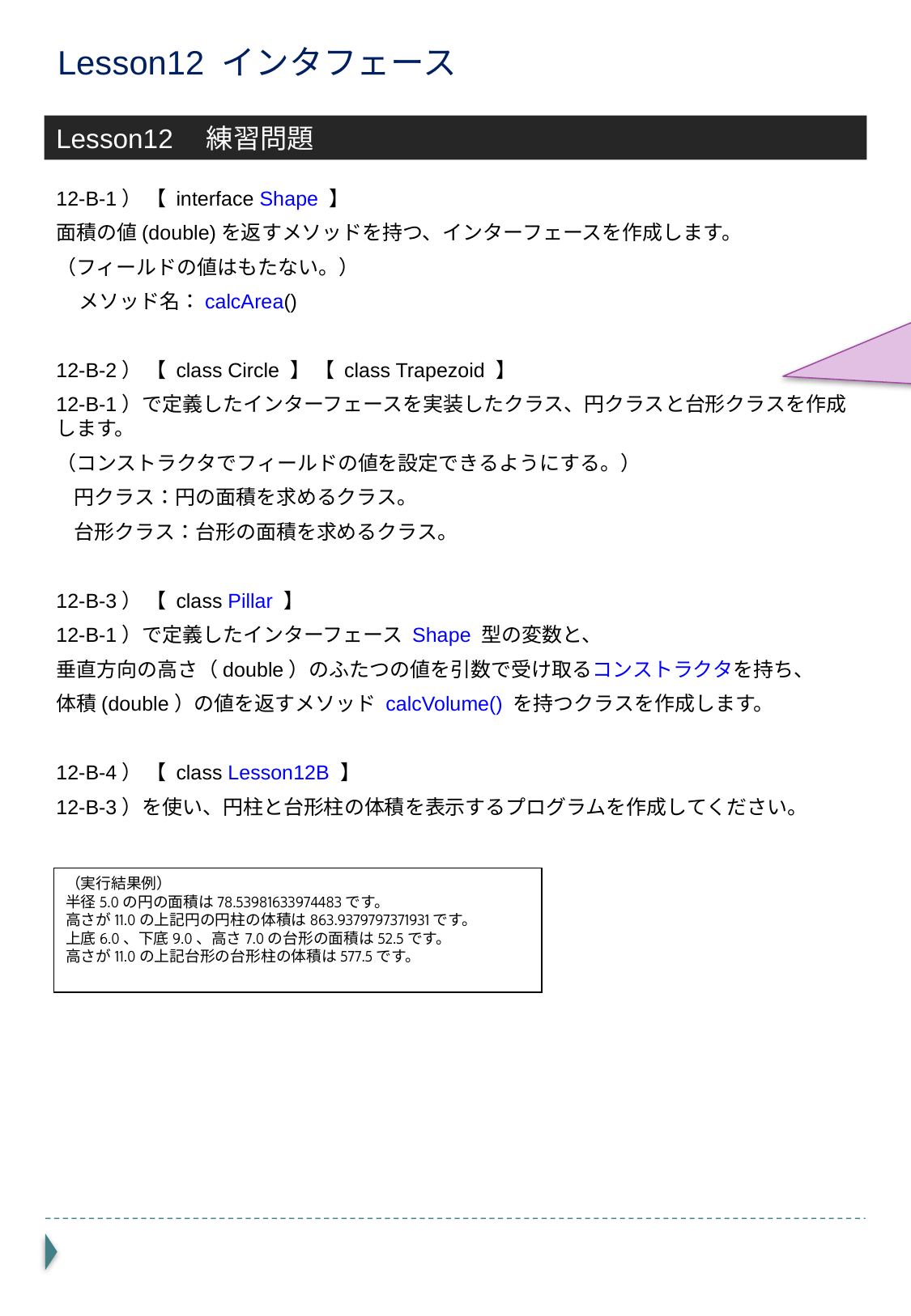

/** 円を表すクラス */
public class Circle implements Menseki {
    private double radius;

    /** 半径を受け取るコンストラクタ */
    public Circle(double radius) {
        …
    }
    /** 面積を計算して返却する */
    public double calcArea() {
        …
    }
}
# Lesson12 インタフェース
Lesson12　練習問題
12-B-1） 【 interface Shape 】
面積の値(double)を返すメソッドを持つ、インターフェースを作成します。
（フィールドの値はもたない。）
    メソッド名：calcArea()

12-B-2） 【 class Circle 】 【 class Trapezoid 】
12-B-1）で定義したインターフェースを実装したクラス、円クラスと台形クラスを作成します。
（コンストラクタでフィールドの値を設定できるようにする。）
   円クラス：円の面積を求めるクラス。
   台形クラス：台形の面積を求めるクラス。

12-B-3） 【 class Pillar 】
12-B-1）で定義したインターフェース Shape 型の変数と、
垂直方向の高さ（double）のふたつの値を引数で受け取るコンストラクタを持ち、
体積(double）の値を返すメソッド calcVolume() を持つクラスを作成します。

12-B-4） 【 class Lesson12B 】
12-B-3）を使い、円柱と台形柱の体積を表示するプログラムを作成してください。

（実行結果例）
半径5.0の円の面積は78.53981633974483です。
高さが11.0の上記円の円柱の体積は863.9379797371931です。
上底6.0、下底9.0、高さ7.0の台形の面積は52.5です。
高さが11.0の上記台形の台形柱の体積は577.5です。